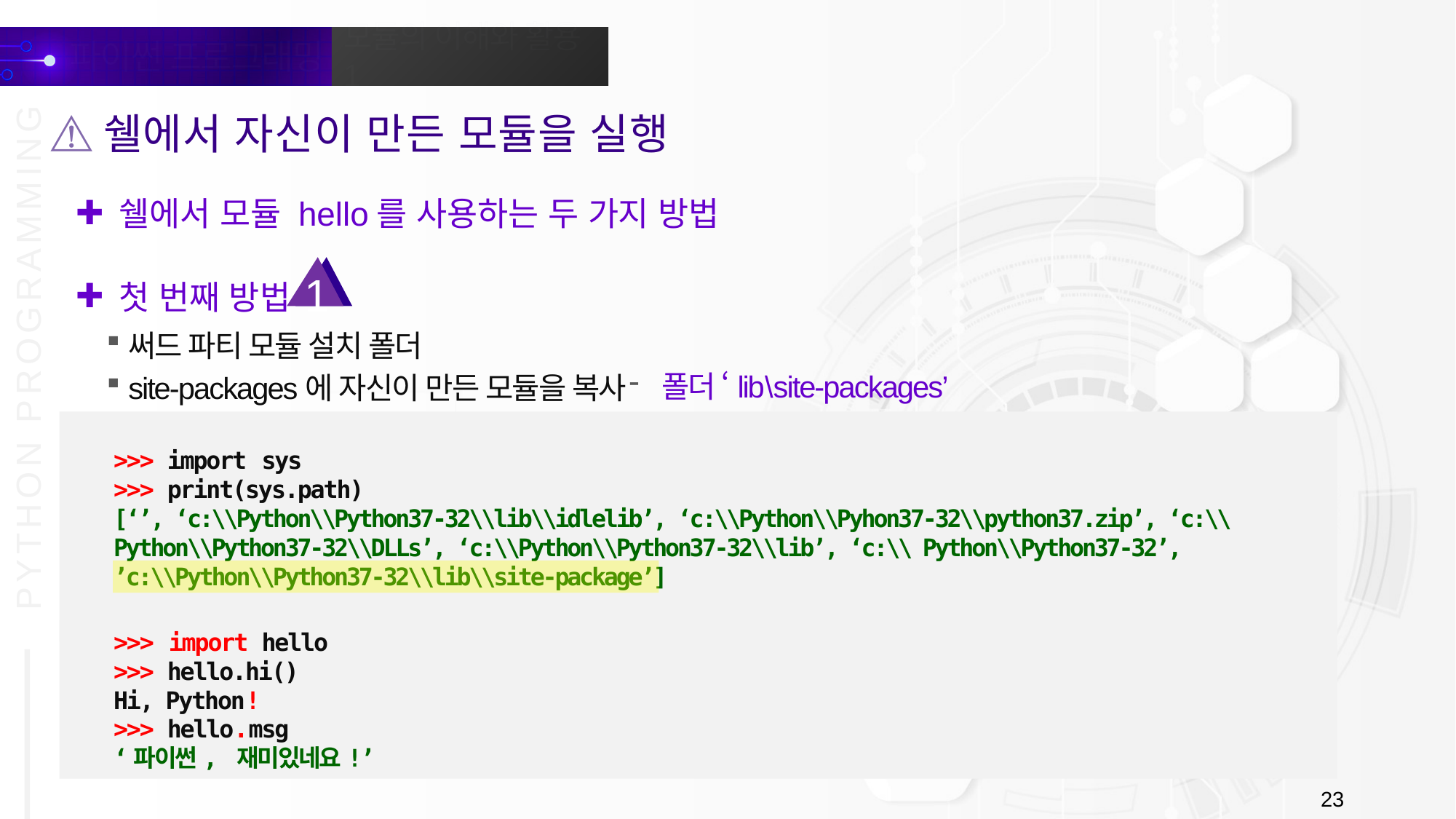

쉘에서 자신이 만든 모듈을 실행
쉘에서 모듈 hello를 사용하는 두 가지 방법
첫 번째 방법

1
써드 파티 모듈 설치 폴더
site-packages에 자신이 만든 모듈을 복사
폴더 ‘lib\site-packages’

>>> import sys
>>> print(sys.path)
[‘’, ‘c:\\Python\\Python37-32\\lib\\idlelib’, ‘c:\\Python\\Pyhon37-32\\python37.zip’, ‘c:\\Python\\Python37-32\\DLLs’, ‘c:\\Python\\Python37-32\\lib’, ‘c:\\ Python\\Python37-32’,
’c:\\Python\\Python37-32\\lib\\site-package’]

>>> import hello
>>> hello.hi()
Hi, Python!
>>> hello.msg
‘파이썬, 재미있네요!’
23